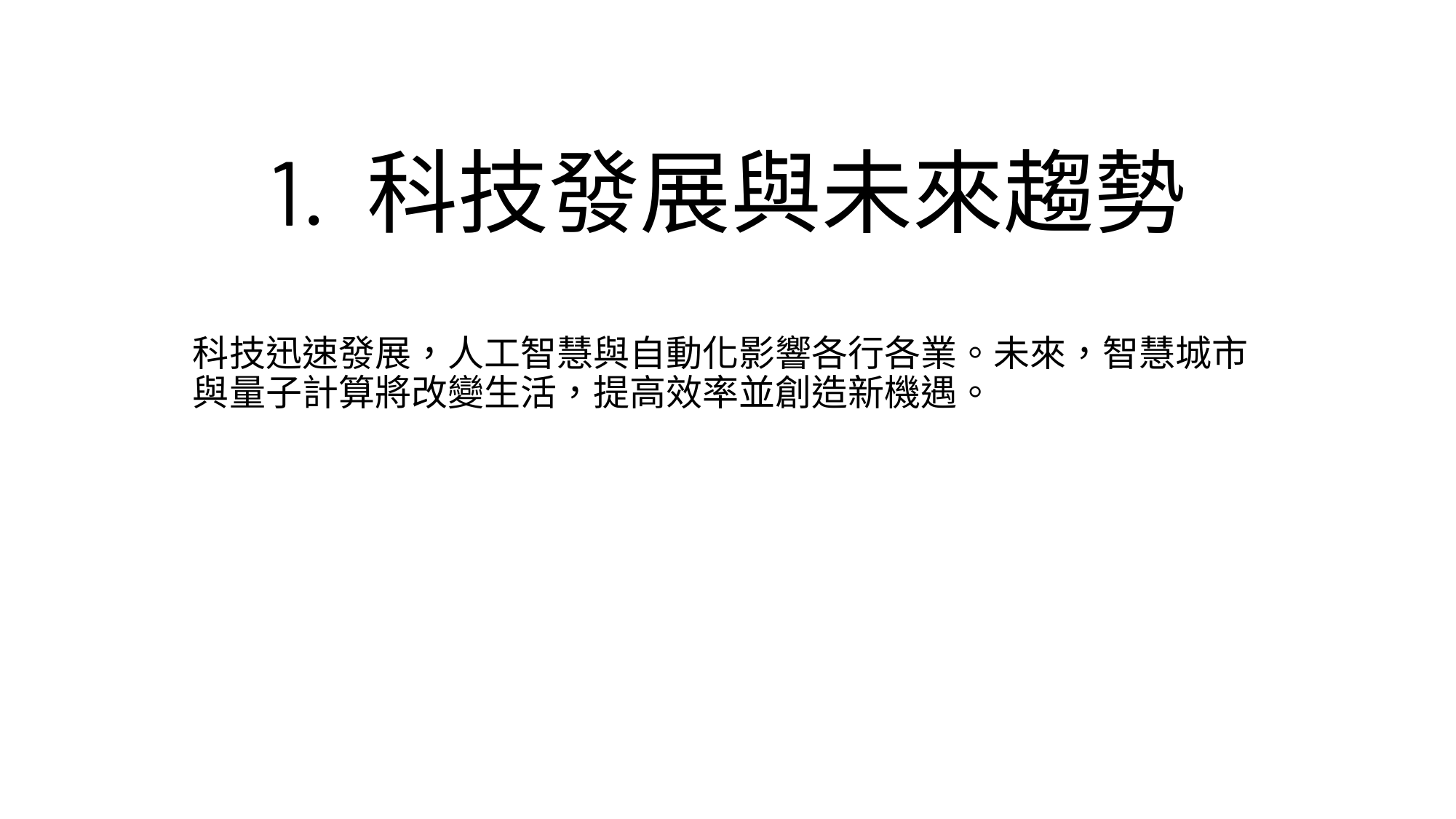

# 1. 科技發展與未來趨勢
科技迅速發展，人工智慧與自動化影響各行各業。未來，智慧城市與量子計算將改變生活，提高效率並創造新機遇。